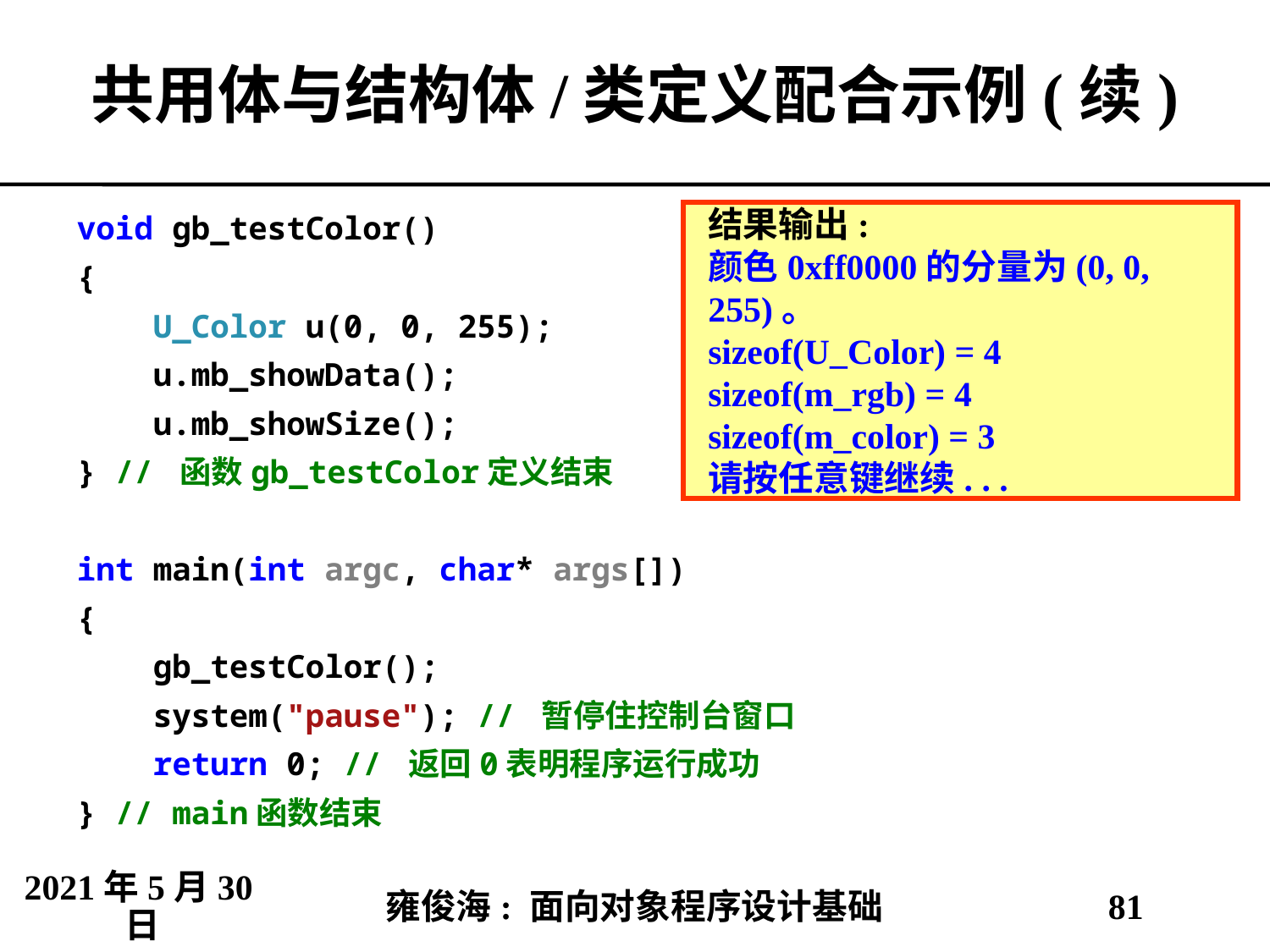

# 共用体与结构体/类定义配合示例(续)

结果输出:
颜色0xff0000的分量为(0, 0, 255)。
sizeof(U_Color) = 4
sizeof(m_rgb) = 4
sizeof(m_color) = 3
请按任意键继续. . .
void gb_testColor()
{
    U_Color u(0, 0, 255);
    u.mb_showData();
    u.mb_showSize();
} // 函数gb_testColor定义结束

int main(int argc, char* args[])
{
    gb_testColor();
    system("pause"); // 暂停住控制台窗口
    return 0; // 返回0表明程序运行成功
} // main函数结束
2021年5月30日
雍俊海: 面向对象程序设计基础
81